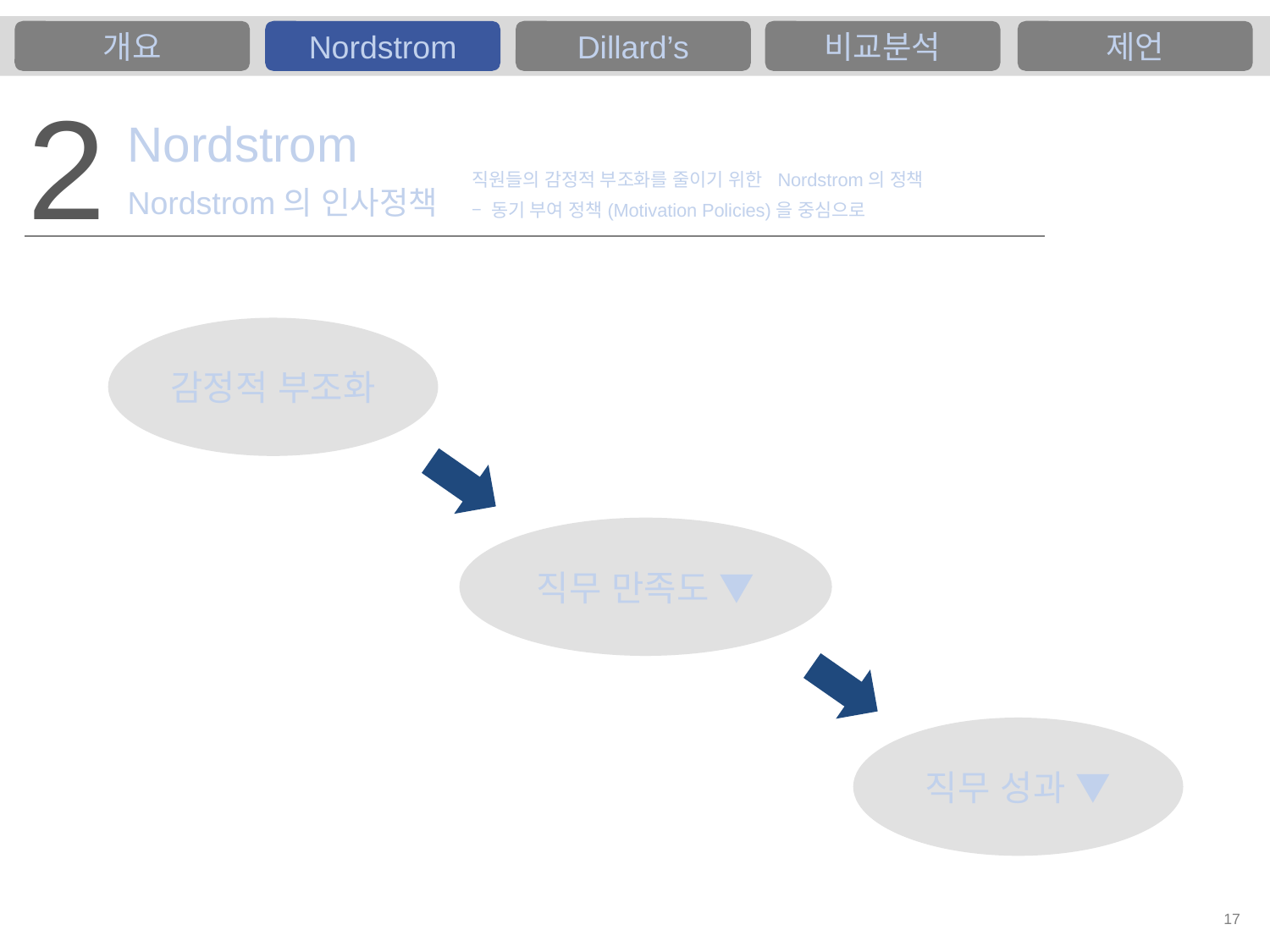

개요
Nordstrom
Dillard’s
비교분석
제언
2
Nordstrom
직원들의 감정적 부조화를 줄이기 위한  Nordstrom의 정책
– 동기 부여 정책(Motivation Policies)을 중심으로
Nordstrom의 인사정책
감정적 부조화

직무 만족도 ▼

직무 성과 ▼